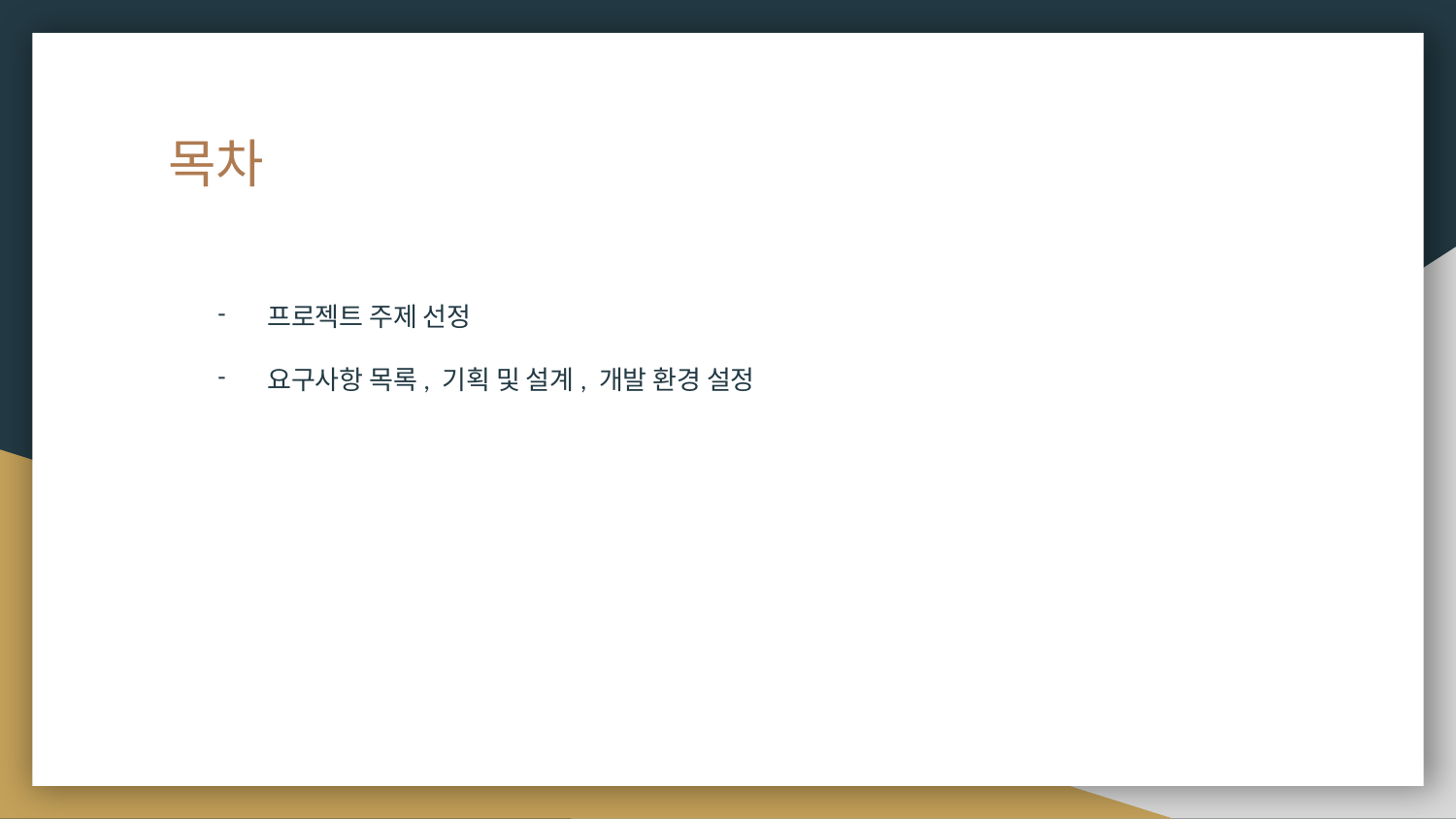

# 목차
프로젝트 주제 선정

요구사항 목록, 기획 및 설계, 개발 환경 설정